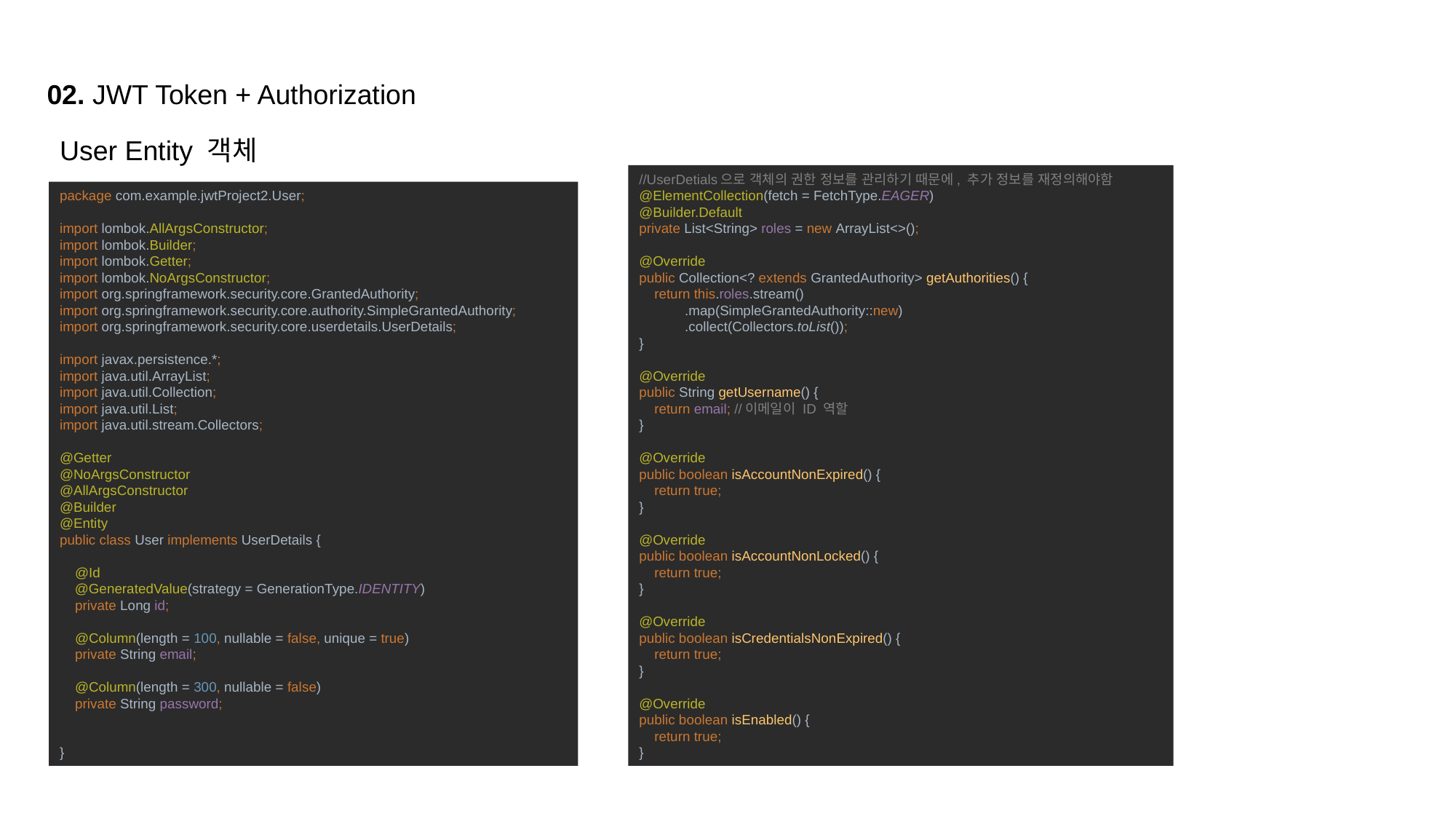

02. JWT Token + Authorization
User Entity 객체
//UserDetials으로 객체의 권한 정보를 관리하기 때문에, 추가 정보를 재정의해야함
@ElementCollection(fetch = FetchType.EAGER)
@Builder.Default
private List<String> roles = new ArrayList<>();
@Override
public Collection<? extends GrantedAuthority> getAuthorities() {
    return this.roles.stream()
            .map(SimpleGrantedAuthority::new)
            .collect(Collectors.toList());
}
@Override
public String getUsername() {
    return email; //이메일이 ID 역할
}
@Override
public boolean isAccountNonExpired() {
    return true;
}
@Override
public boolean isAccountNonLocked() {
    return true;
}
@Override
public boolean isCredentialsNonExpired() {
    return true;
}
@Override
public boolean isEnabled() {
    return true;
}
package com.example.jwtProject2.User;
import lombok.AllArgsConstructor;
import lombok.Builder;
import lombok.Getter;
import lombok.NoArgsConstructor;
import org.springframework.security.core.GrantedAuthority;
import org.springframework.security.core.authority.SimpleGrantedAuthority;
import org.springframework.security.core.userdetails.UserDetails;
import javax.persistence.*;
import java.util.ArrayList;
import java.util.Collection;
import java.util.List;
import java.util.stream.Collectors;
@Getter
@NoArgsConstructor
@AllArgsConstructor
@Builder
@Entity
public class User implements UserDetails {
    @Id
    @GeneratedValue(strategy = GenerationType.IDENTITY)
    private Long id;
    @Column(length = 100, nullable = false, unique = true)
    private String email;
    @Column(length = 300, nullable = false)
    private String password;
}